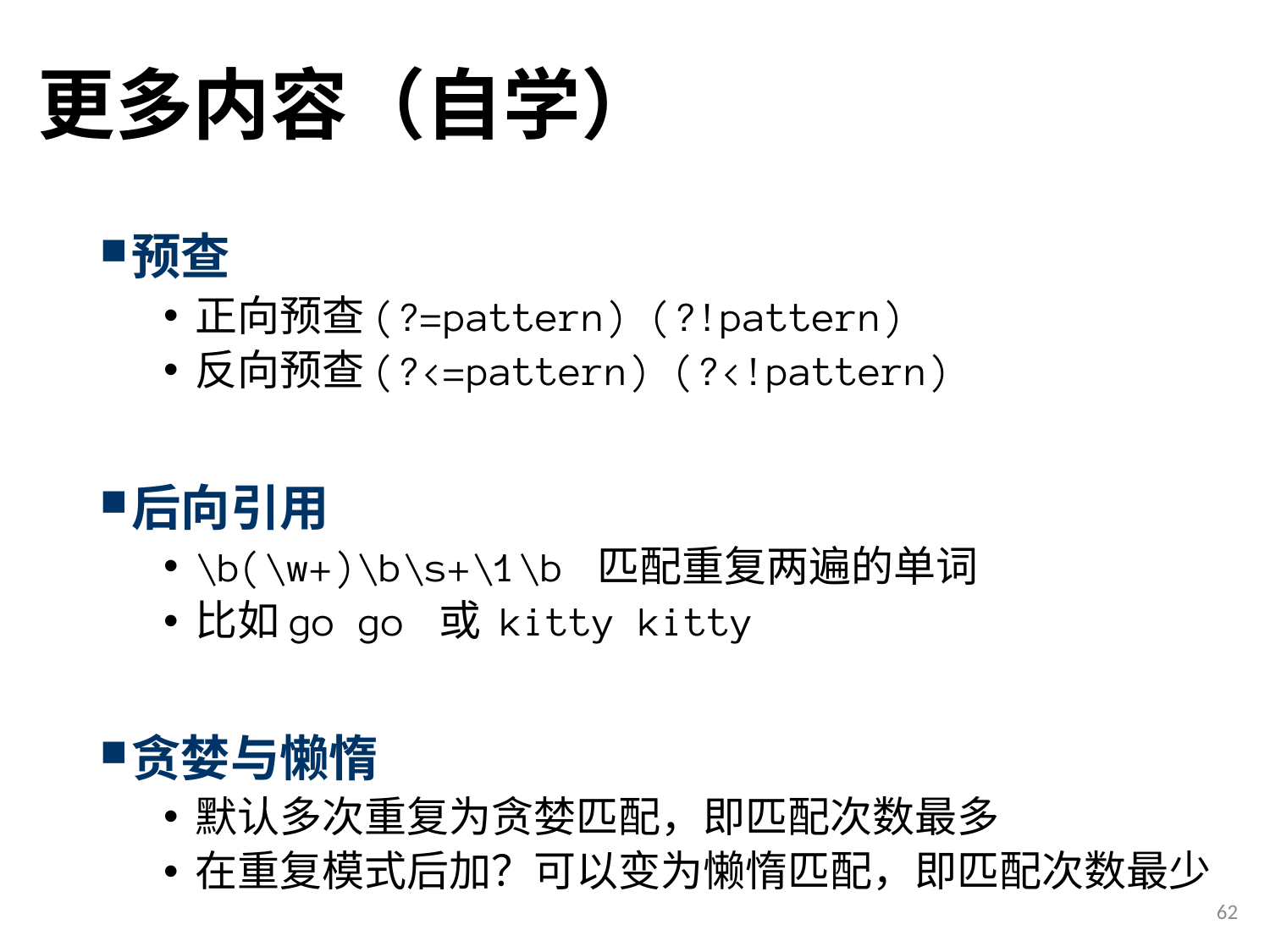

# 更多内容（自学）
预查
正向预查(?=pattern) (?!pattern)
反向预查(?<=pattern) (?<!pattern)

后向引用
\b(\w+)\b\s+\1\b 匹配重复两遍的单词
比如go go 或 kitty kitty

贪婪与懒惰
默认多次重复为贪婪匹配，即匹配次数最多
在重复模式后加？可以变为懒惰匹配，即匹配次数最少
62